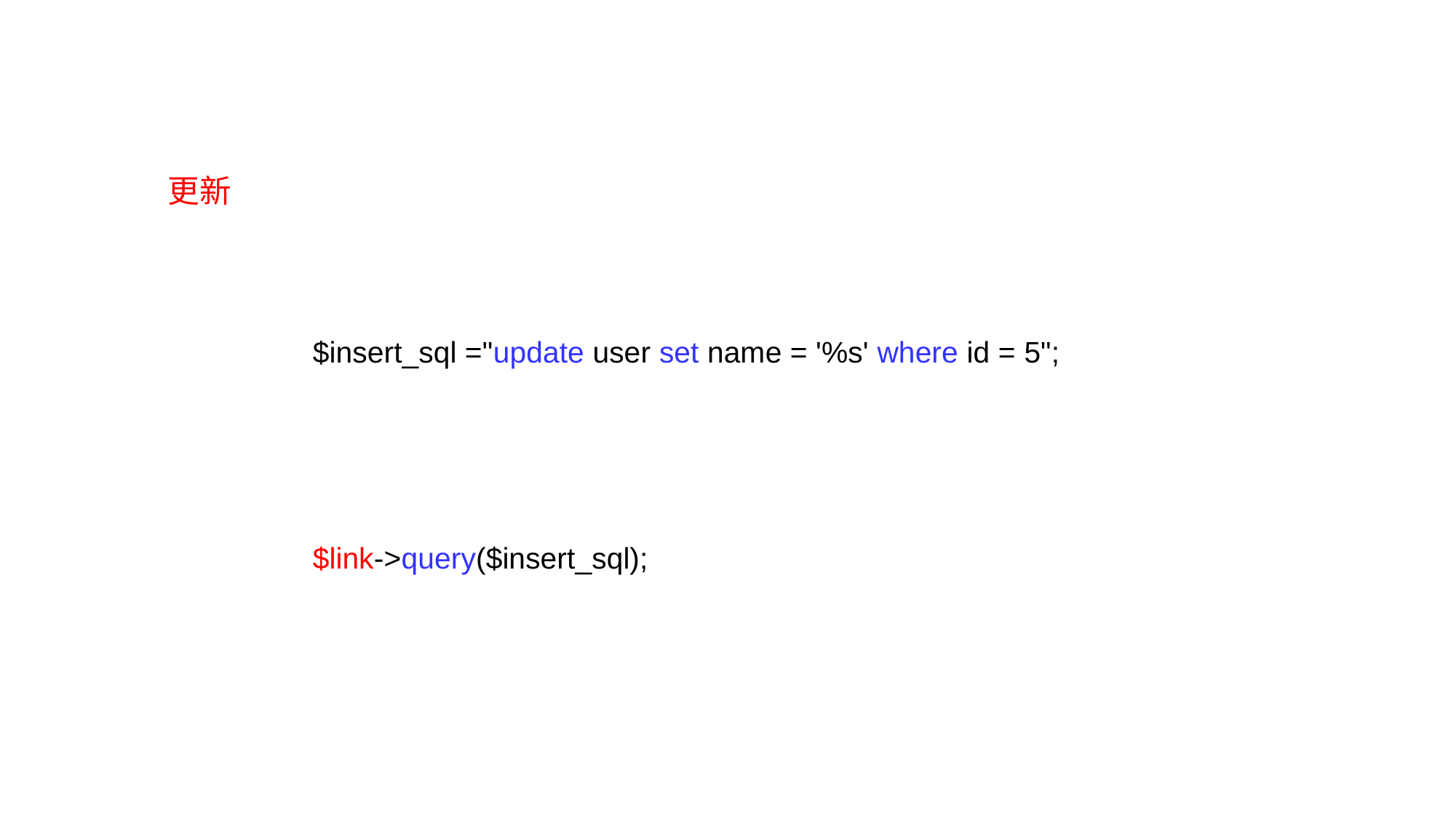

更新
$insert_sql ="update user set name = '%s' where id = 5";
$link->query($insert_sql);